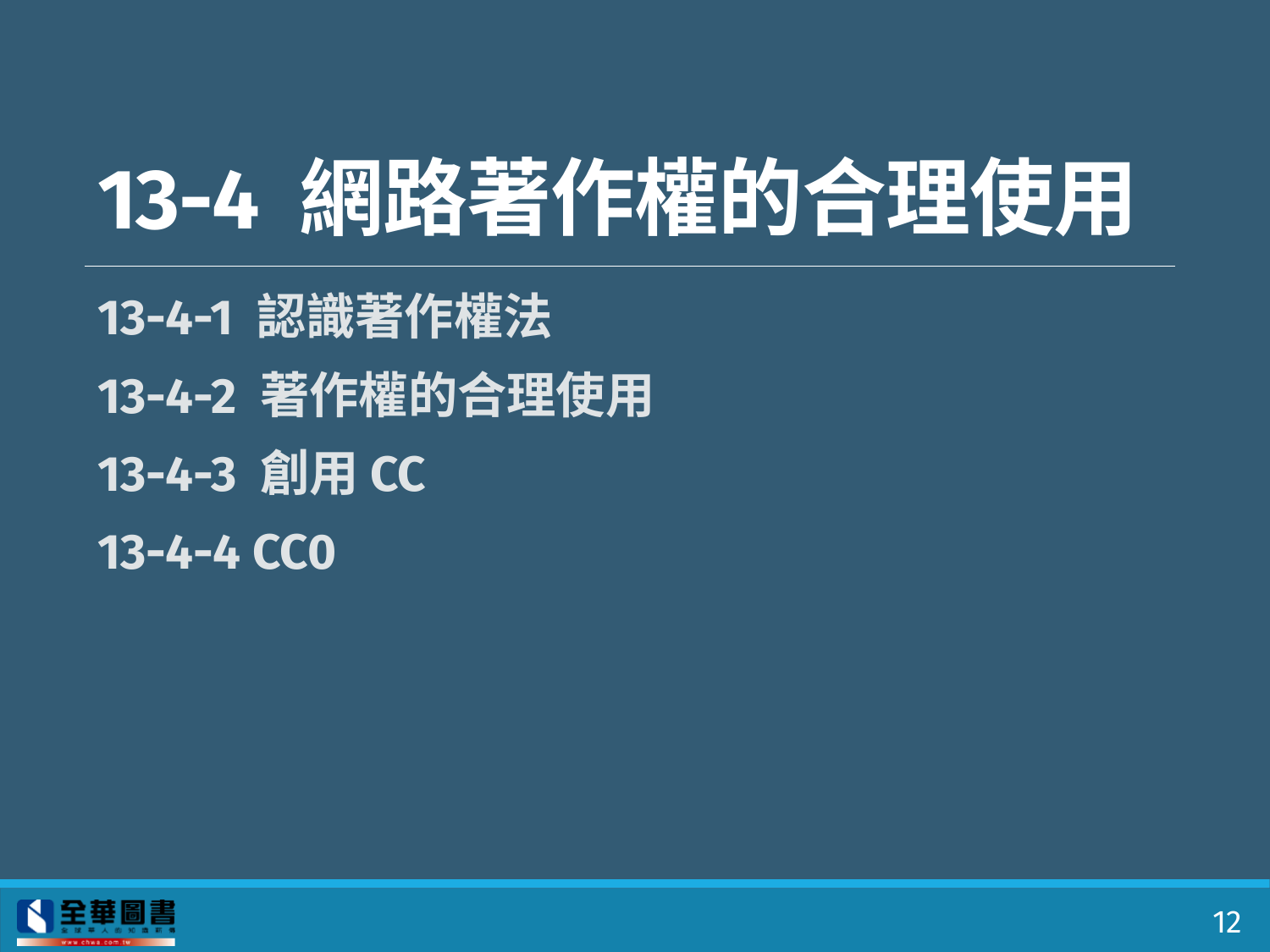

# 13-4 網路著作權的合理使用
13-4-1 認識著作權法
13-4-2 著作權的合理使用
13-4-3 創用CC
13-4-4 CC0
12